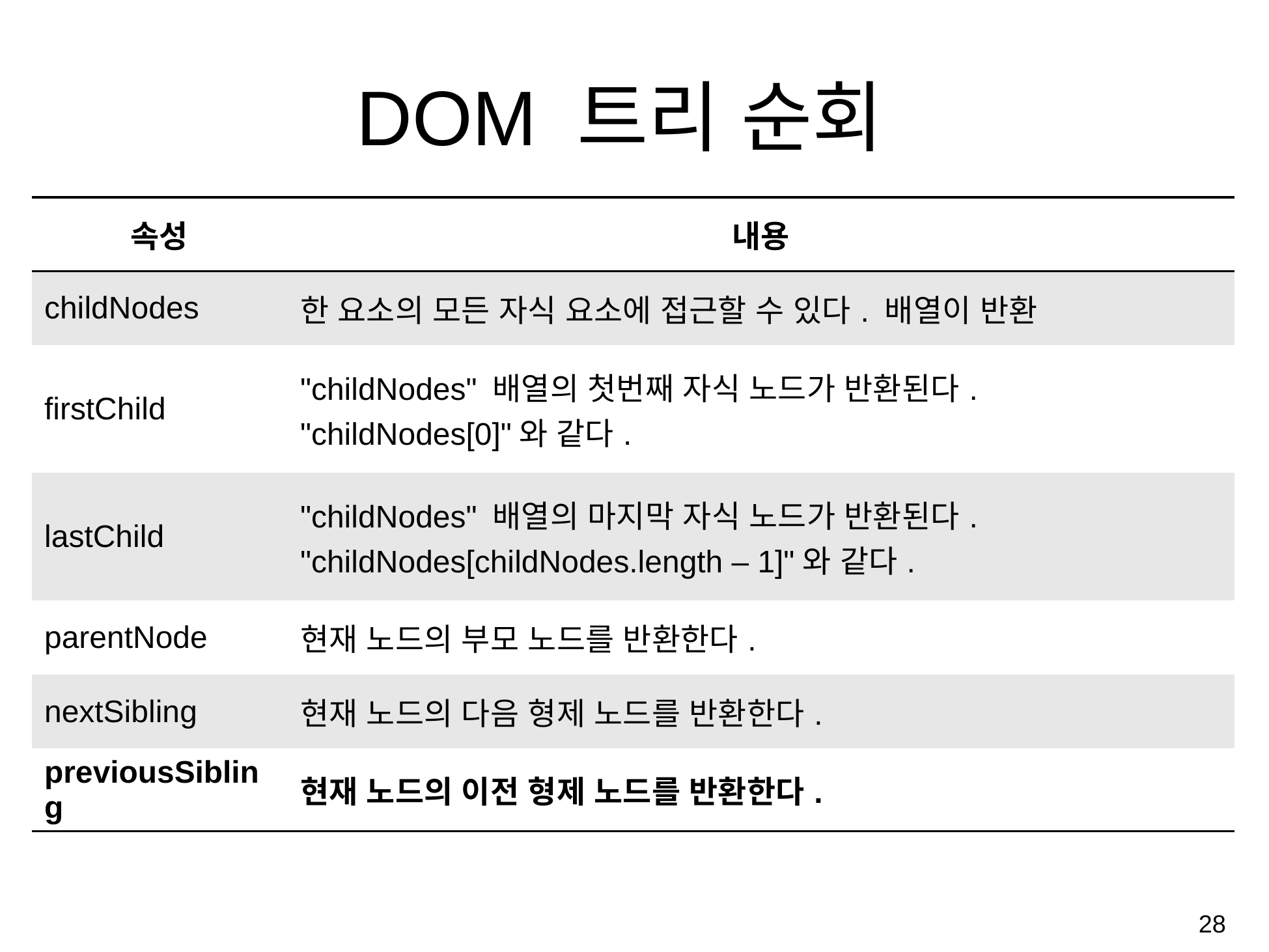

# DOM 트리 순회
| 속성 | 내용 |
| --- | --- |
| childNodes | 한 요소의 모든 자식 요소에 접근할 수 있다. 배열이 반환 |
| firstChild | "childNodes" 배열의 첫번째 자식 노드가 반환된다. "childNodes[0]"와 같다. |
| lastChild | "childNodes" 배열의 마지막 자식 노드가 반환된다. "childNodes[childNodes.length – 1]"와 같다. |
| parentNode | 현재 노드의 부모 노드를 반환한다. |
| nextSibling | 현재 노드의 다음 형제 노드를 반환한다. |
| previousSibling | 현재 노드의 이전 형제 노드를 반환한다. |
28